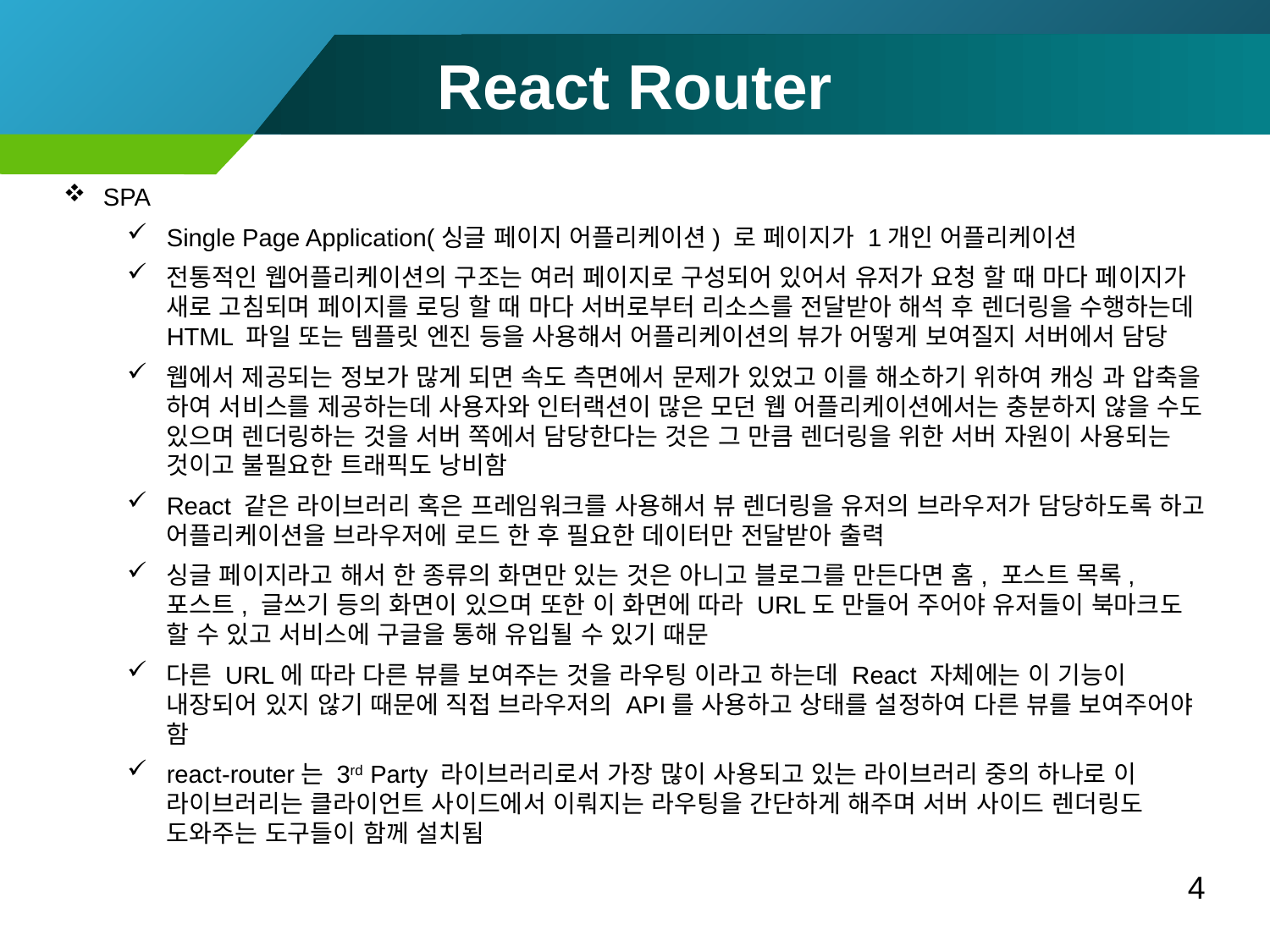

React Router
SPA
Single Page Application(싱글 페이지 어플리케이션) 로 페이지가 1개인 어플리케이션
전통적인 웹어플리케이션의 구조는 여러 페이지로 구성되어 있어서 유저가 요청 할 때 마다 페이지가 새로 고침되며 페이지를 로딩 할 때 마다 서버로부터 리소스를 전달받아 해석 후 렌더링을 수행하는데 HTML 파일 또는 템플릿 엔진 등을 사용해서 어플리케이션의 뷰가 어떻게 보여질지 서버에서 담당
웹에서 제공되는 정보가 많게 되면 속도 측면에서 문제가 있었고 이를 해소하기 위하여 캐싱 과 압축을 하여 서비스를 제공하는데 사용자와 인터랙션이 많은 모던 웹 어플리케이션에서는 충분하지 않을 수도 있으며 렌더링하는 것을 서버 쪽에서 담당한다는 것은 그 만큼 렌더링을 위한 서버 자원이 사용되는 것이고 불필요한 트래픽도 낭비함
React 같은 라이브러리 혹은 프레임워크를 사용해서 뷰 렌더링을 유저의 브라우저가 담당하도록 하고 어플리케이션을 브라우저에 로드 한 후 필요한 데이터만 전달받아 출력
싱글 페이지라고 해서 한 종류의 화면만 있는 것은 아니고 블로그를 만든다면 홈, 포스트 목록, 포스트, 글쓰기 등의 화면이 있으며 또한 이 화면에 따라 URL도 만들어 주어야 유저들이 북마크도 할 수 있고 서비스에 구글을 통해 유입될 수 있기 때문
다른 URL에 따라 다른 뷰를 보여주는 것을 라우팅 이라고 하는데 React 자체에는 이 기능이 내장되어 있지 않기 때문에 직접 브라우저의 API를 사용하고 상태를 설정하여 다른 뷰를 보여주어야 함
react-router는 3rd Party 라이브러리로서 가장 많이 사용되고 있는 라이브러리 중의 하나로 이 라이브러리는 클라이언트 사이드에서 이뤄지는 라우팅을 간단하게 해주며 서버 사이드 렌더링도 도와주는 도구들이 함께 설치됨
4